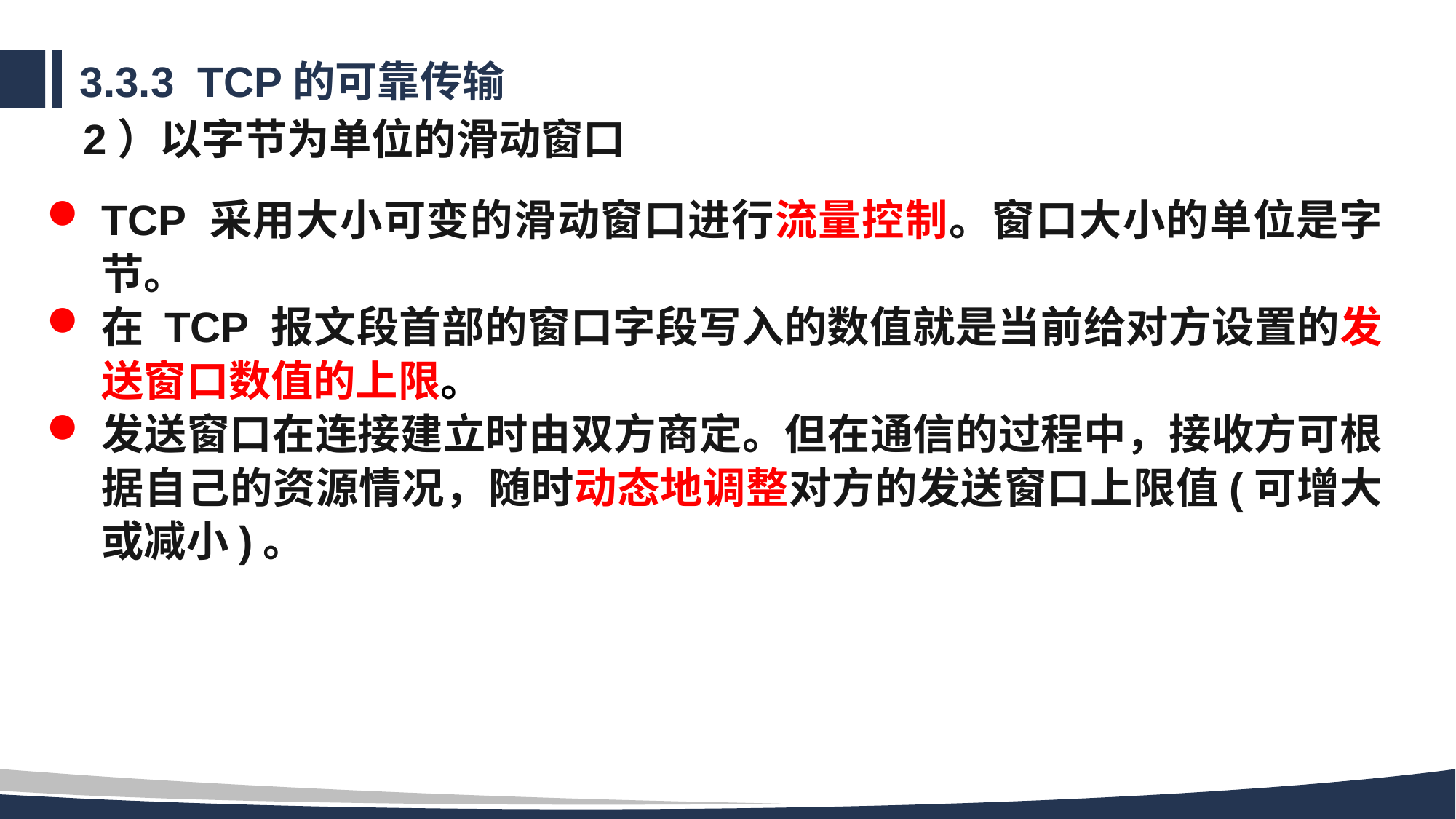

# 3.3.3  TCP的可靠传输
2）以字节为单位的滑动窗口
TCP 采用大小可变的滑动窗口进行流量控制。窗口大小的单位是字节。
在 TCP 报文段首部的窗口字段写入的数值就是当前给对方设置的发送窗口数值的上限。
发送窗口在连接建立时由双方商定。但在通信的过程中，接收方可根据自己的资源情况，随时动态地调整对方的发送窗口上限值(可增大或减小)。